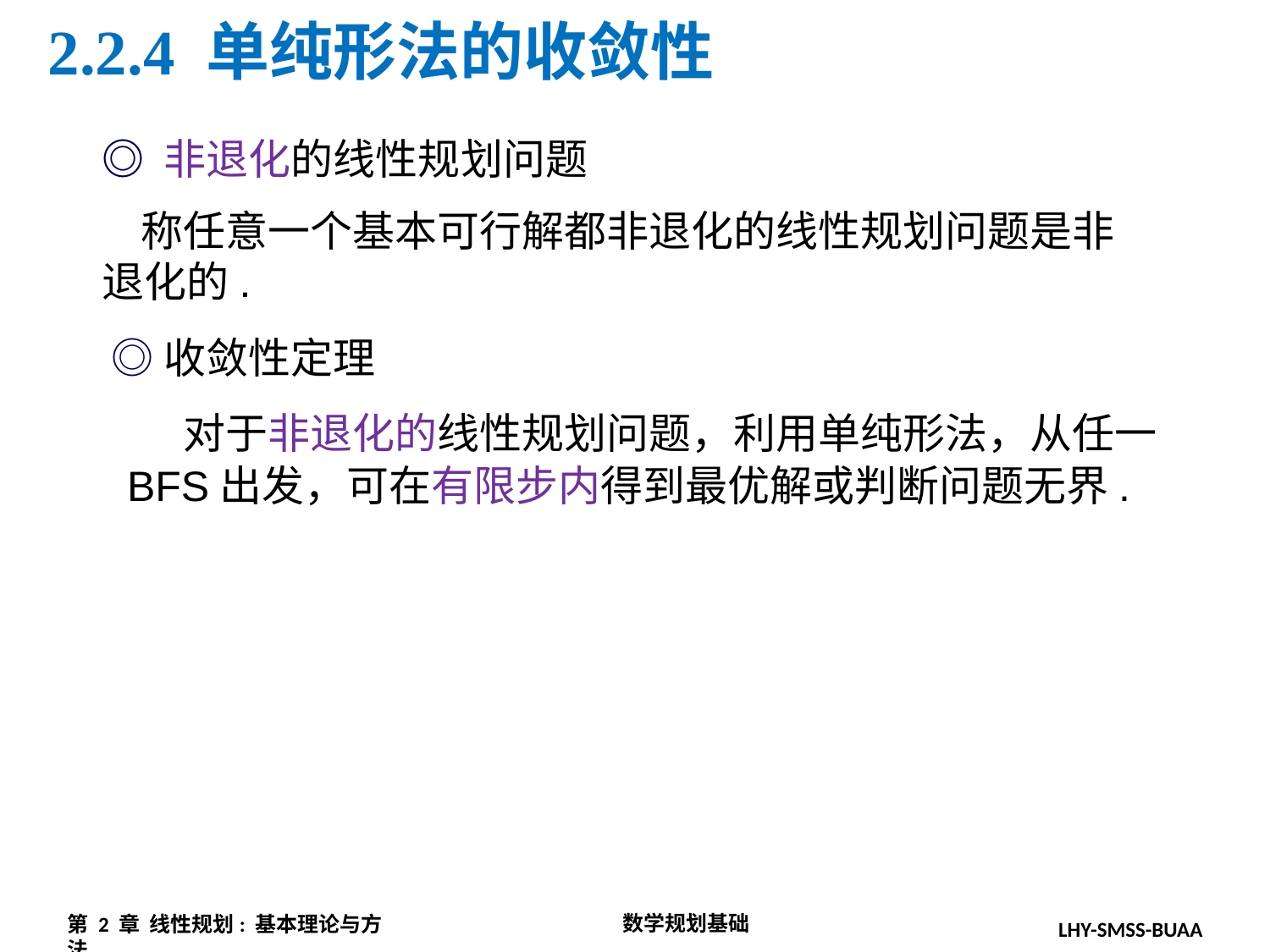

2.2.4 单纯形法的收敛性
◎ 非退化的线性规划问题
   称任意一个基本可行解都非退化的线性规划问题是非退化的.
◎收敛性定理
    对于非退化的线性规划问题，利用单纯形法，从任一BFS出发，可在有限步内得到最优解或判断问题无界.